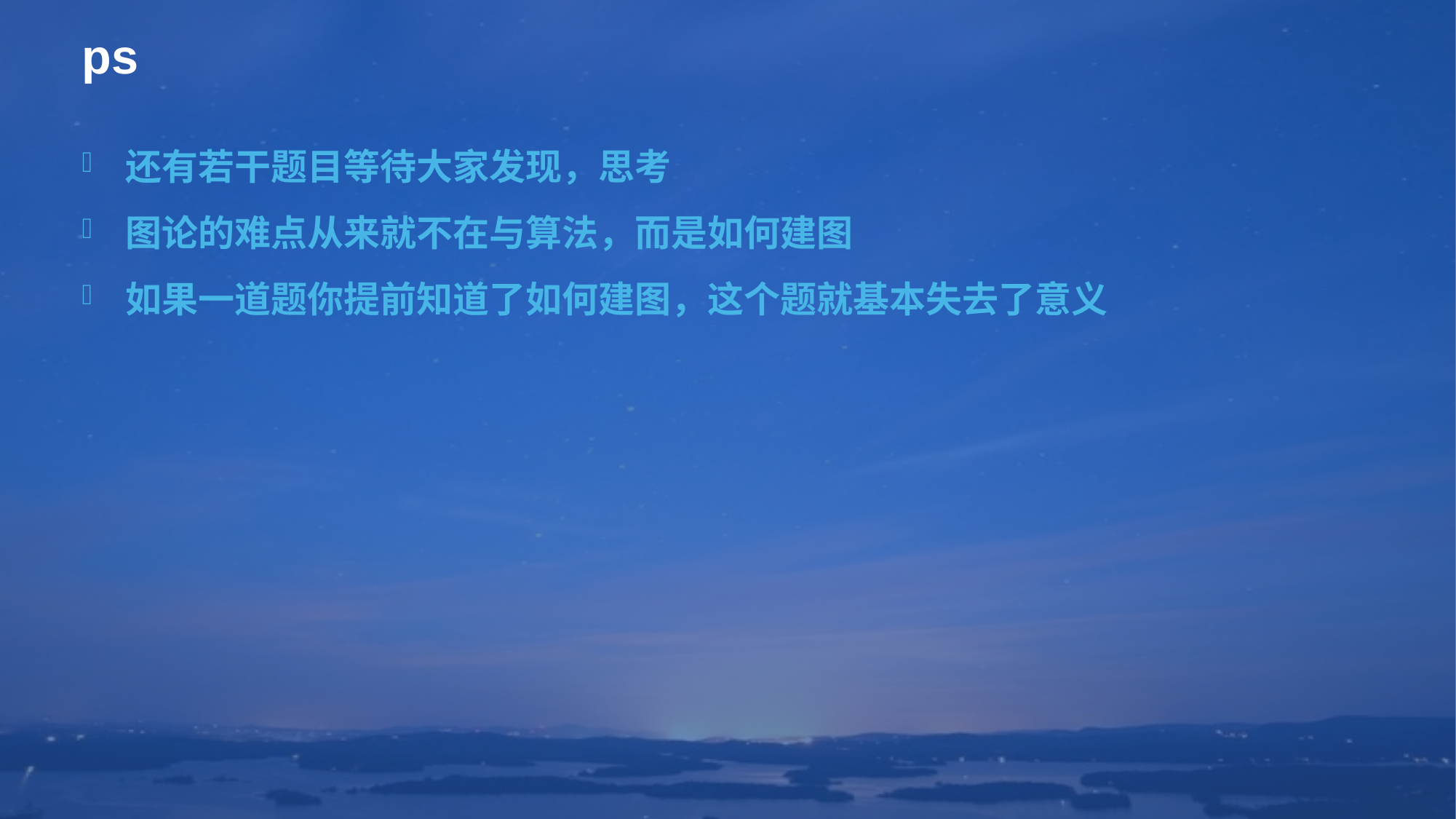

# ps
还有若干题目等待大家发现，思考
图论的难点从来就不在与算法，而是如何建图
如果一道题你提前知道了如何建图，这个题就基本失去了意义